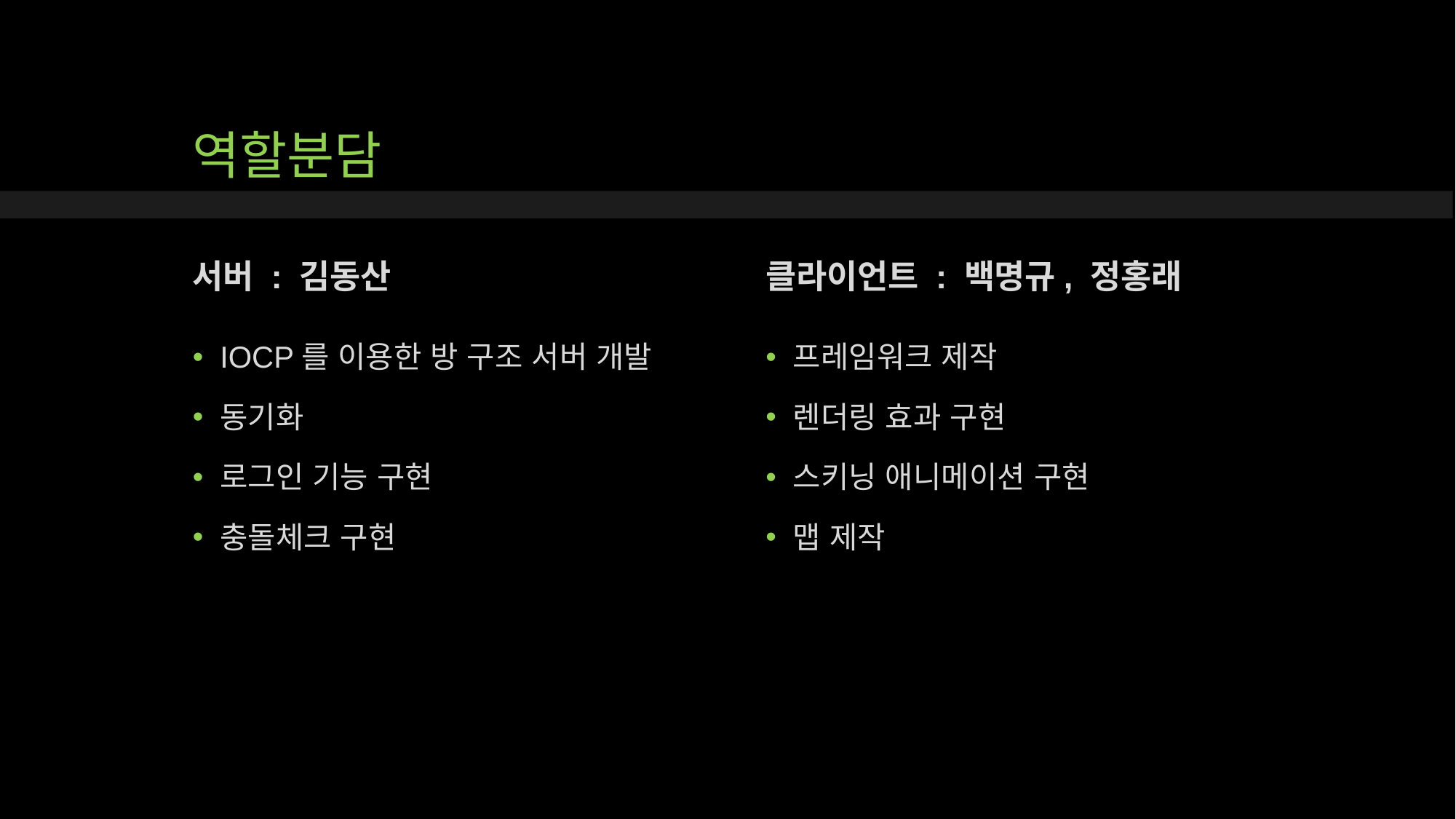

# 역할분담
서버 : 김동산
클라이언트 : 백명규, 정홍래
IOCP를 이용한 방 구조 서버 개발
동기화
로그인 기능 구현
충돌체크 구현

프레임워크 제작
렌더링 효과 구현
스키닝 애니메이션 구현
맵 제작